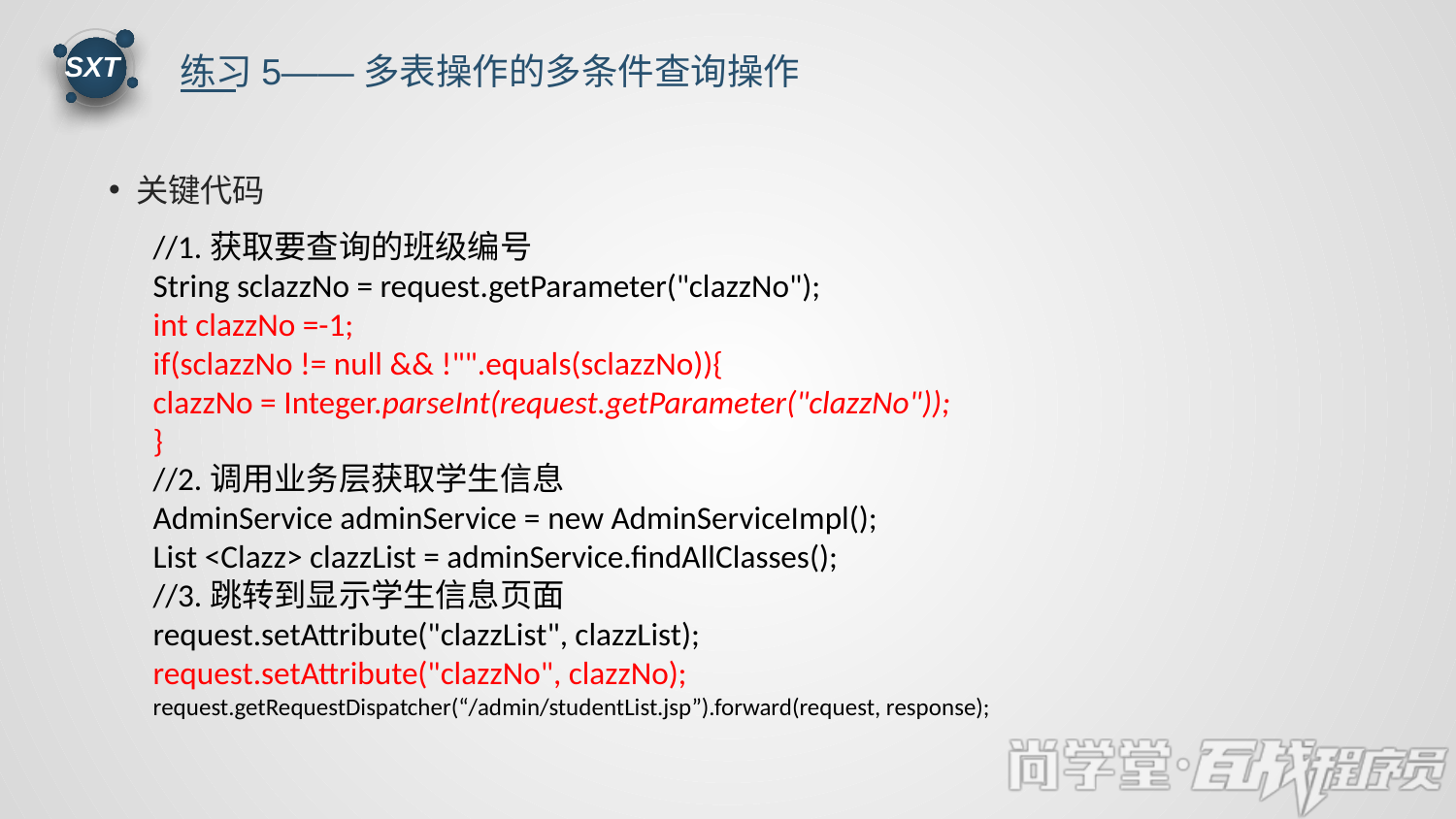

练习5——多表操作的多条件查询操作
SXT
关键代码
//1.获取要查询的班级编号
String sclazzNo = request.getParameter("clazzNo");
int clazzNo =-1;
if(sclazzNo != null && !"".equals(sclazzNo)){
clazzNo = Integer.parseInt(request.getParameter("clazzNo"));
}
//2.调用业务层获取学生信息
AdminService adminService = new AdminServiceImpl();
List <Clazz> clazzList = adminService.findAllClasses();
//3.跳转到显示学生信息页面
request.setAttribute("clazzList", clazzList);
request.setAttribute("clazzNo", clazzNo);
request.getRequestDispatcher(“/admin/studentList.jsp”).forward(request, response);